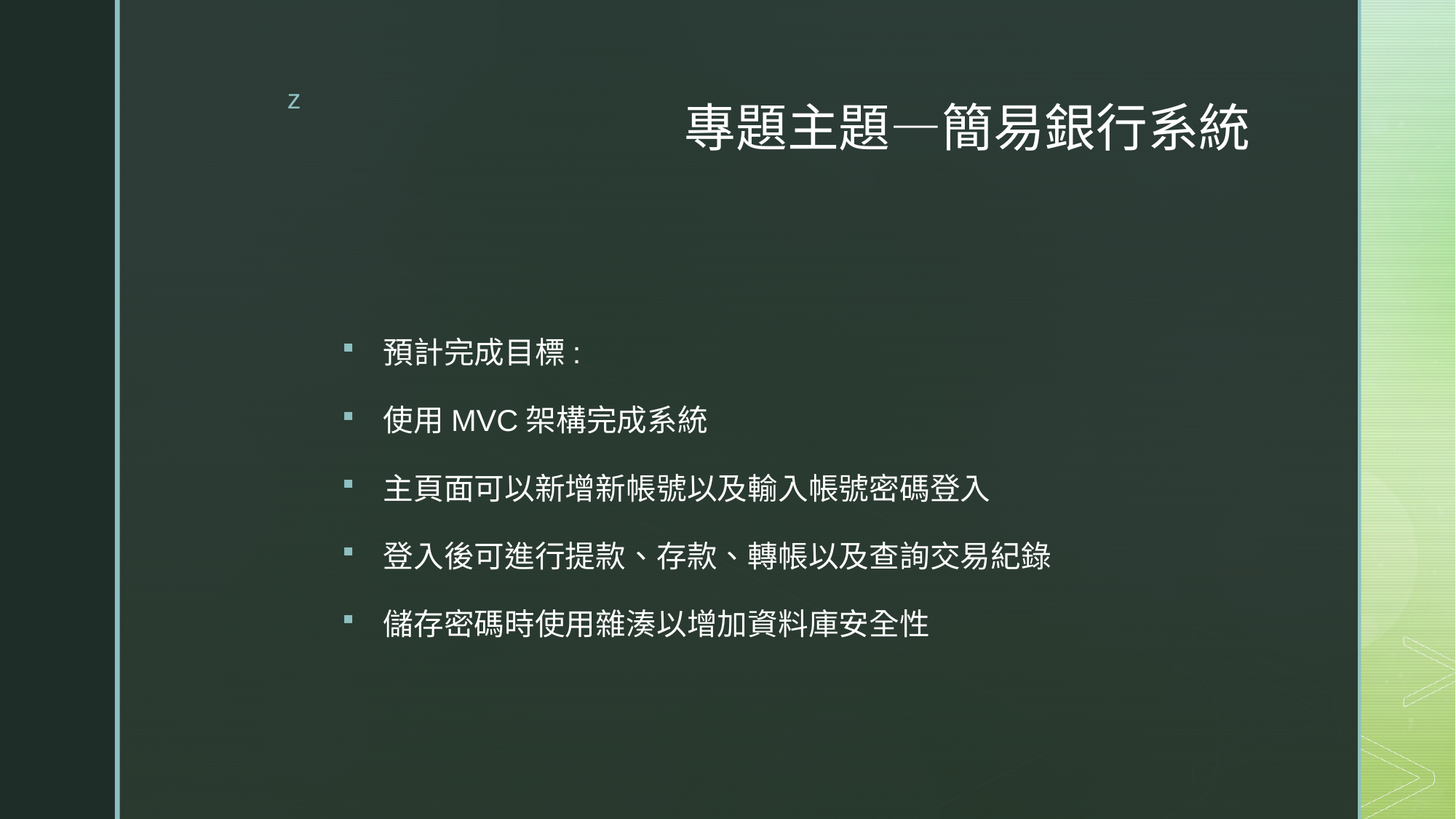

# 專題主題—簡易銀行系統
預計完成目標:
使用MVC架構完成系統
主頁面可以新增新帳號以及輸入帳號密碼登入
登入後可進行提款、存款、轉帳以及查詢交易紀錄
儲存密碼時使用雜湊以增加資料庫安全性